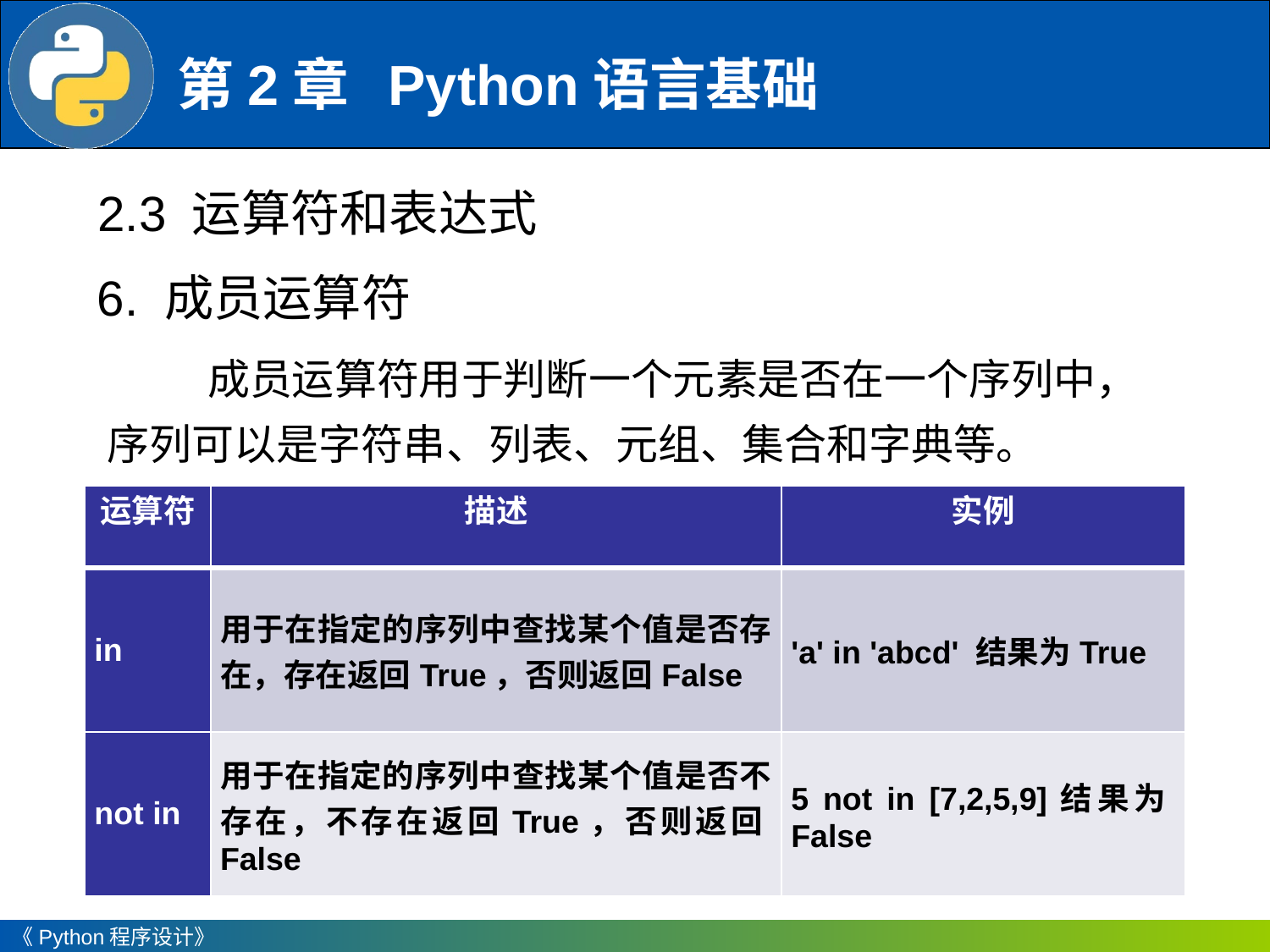

2.3 运算符和表达式
6. 成员运算符
成员运算符用于判断一个元素是否在一个序列中，序列可以是字符串、列表、元组、集合和字典等。
| 运算符 | 描述 | 实例 |
| --- | --- | --- |
| in | 用于在指定的序列中查找某个值是否存在，存在返回True，否则返回False | 'a' in 'abcd' 结果为True |
| not in | 用于在指定的序列中查找某个值是否不存在，不存在返回True，否则返回False | 5 not in [7,2,5,9]结果为False |